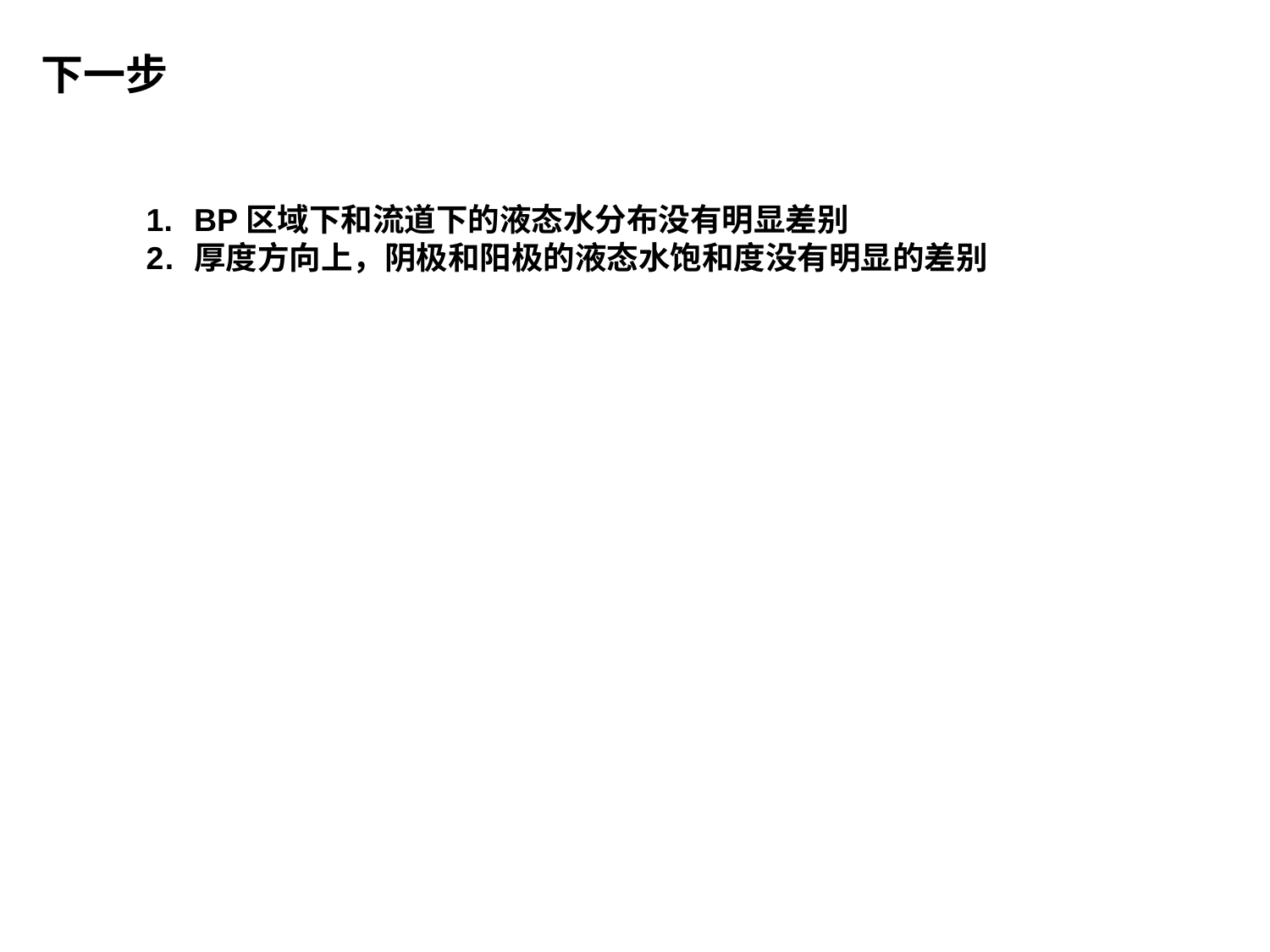

下一步
BP区域下和流道下的液态水分布没有明显差别
厚度方向上，阴极和阳极的液态水饱和度没有明显的差别